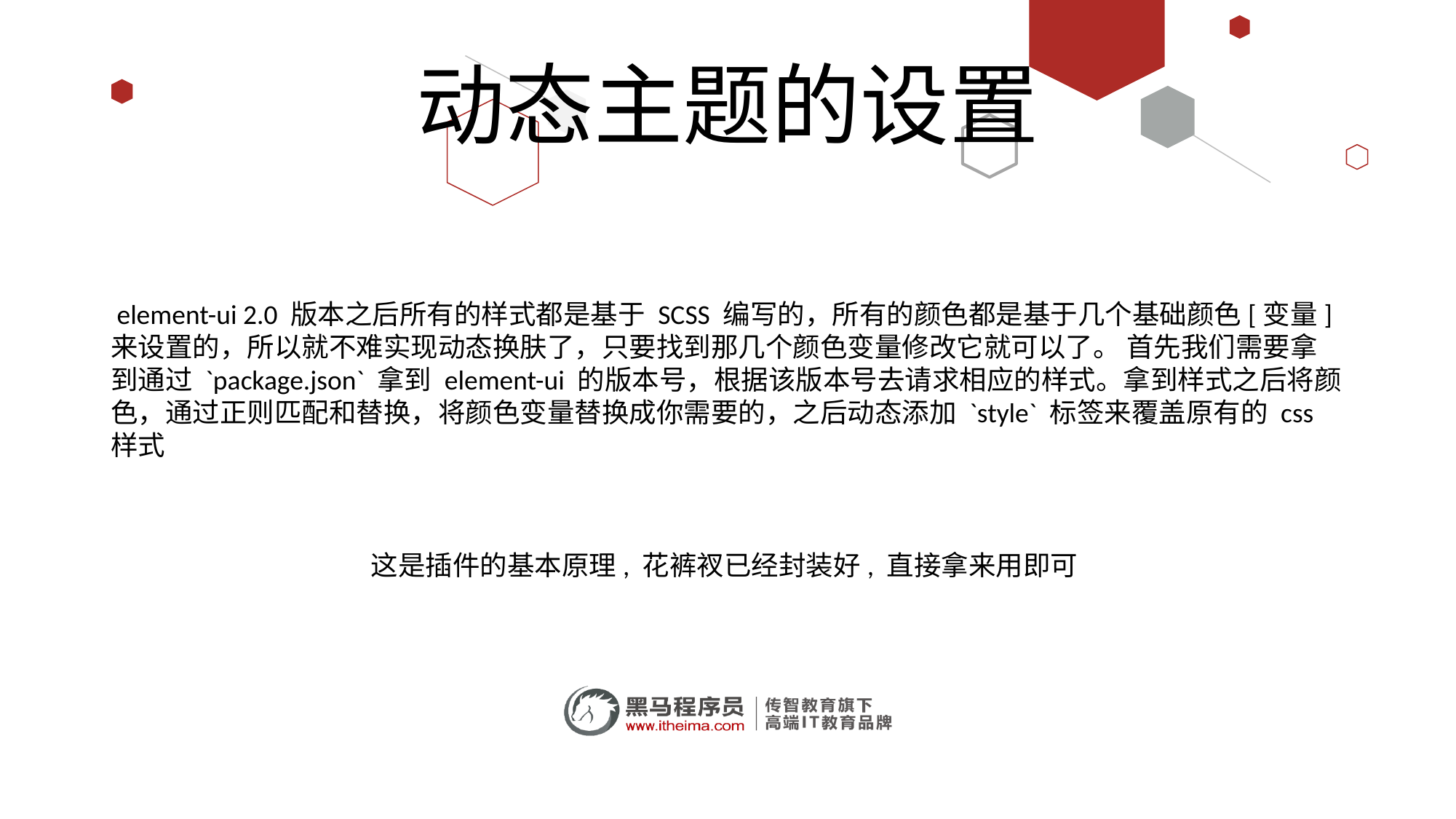

动态主题的设置
 element-ui 2.0 版本之后所有的样式都是基于 SCSS 编写的，所有的颜色都是基于几个基础颜色[变量]来设置的，所以就不难实现动态换肤了，只要找到那几个颜色变量修改它就可以了。 首先我们需要拿到通过 `package.json` 拿到 element-ui 的版本号，根据该版本号去请求相应的样式。拿到样式之后将颜色，通过正则匹配和替换，将颜色变量替换成你需要的，之后动态添加 `style` 标签来覆盖原有的 css 样式
这是插件的基本原理, 花裤衩已经封装好, 直接拿来用即可